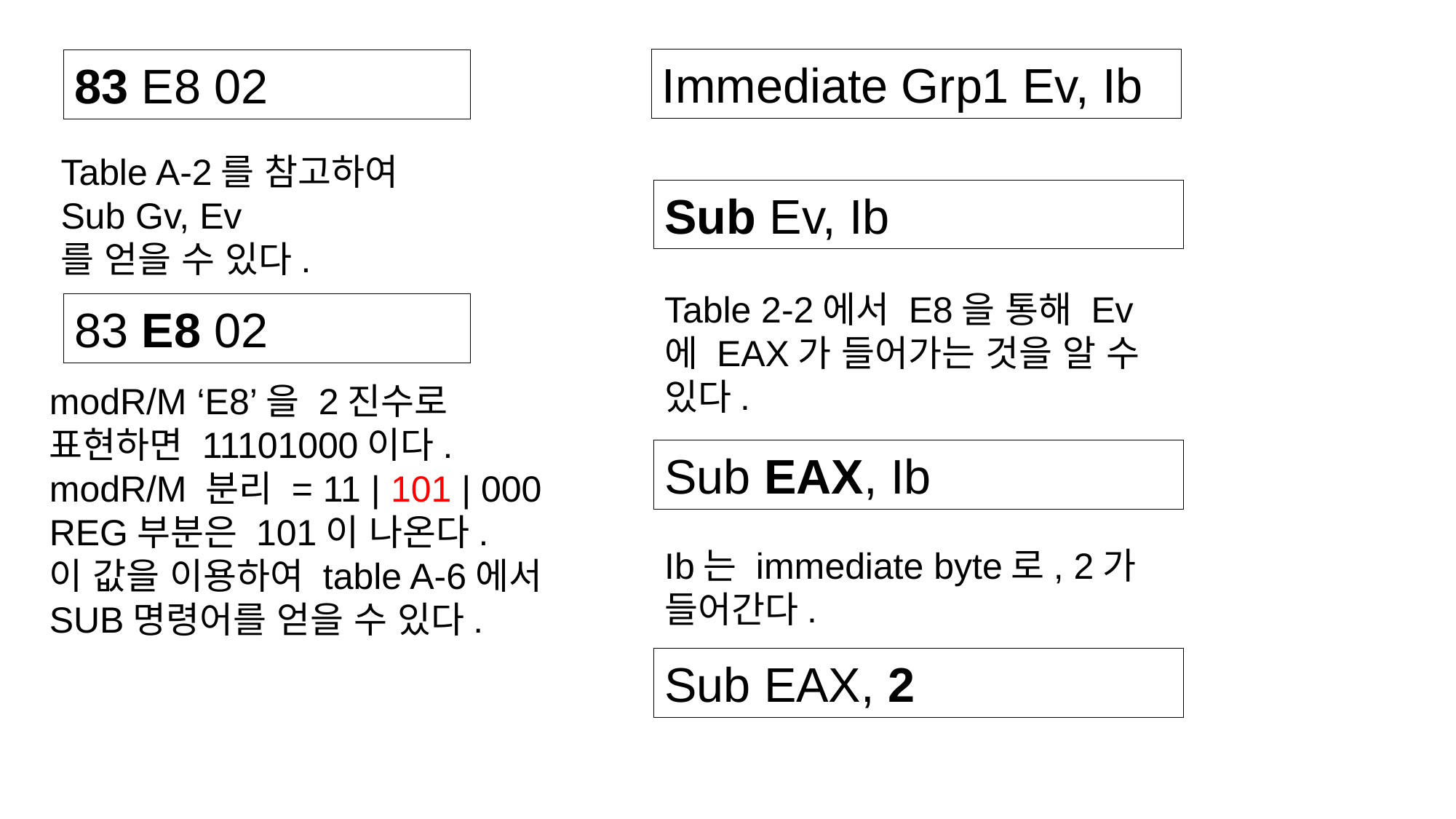

Immediate Grp1 Ev, Ib
83 E8 02
Table A-2를 참고하여
Sub Gv, Ev
를 얻을 수 있다.
Sub Ev, Ib
Table 2-2에서 E8을 통해 Ev에 EAX가 들어가는 것을 알 수 있다.
83 E8 02
modR/M ‘E8’을 2진수로 표현하면 11101000이다.
modR/M 분리 = 11 | 101 | 000
REG부분은 101이 나온다.
이 값을 이용하여 table A-6에서 SUB명령어를 얻을 수 있다.
Sub EAX, Ib
Ib는 immediate byte로, 2가 들어간다.
Sub EAX, 2